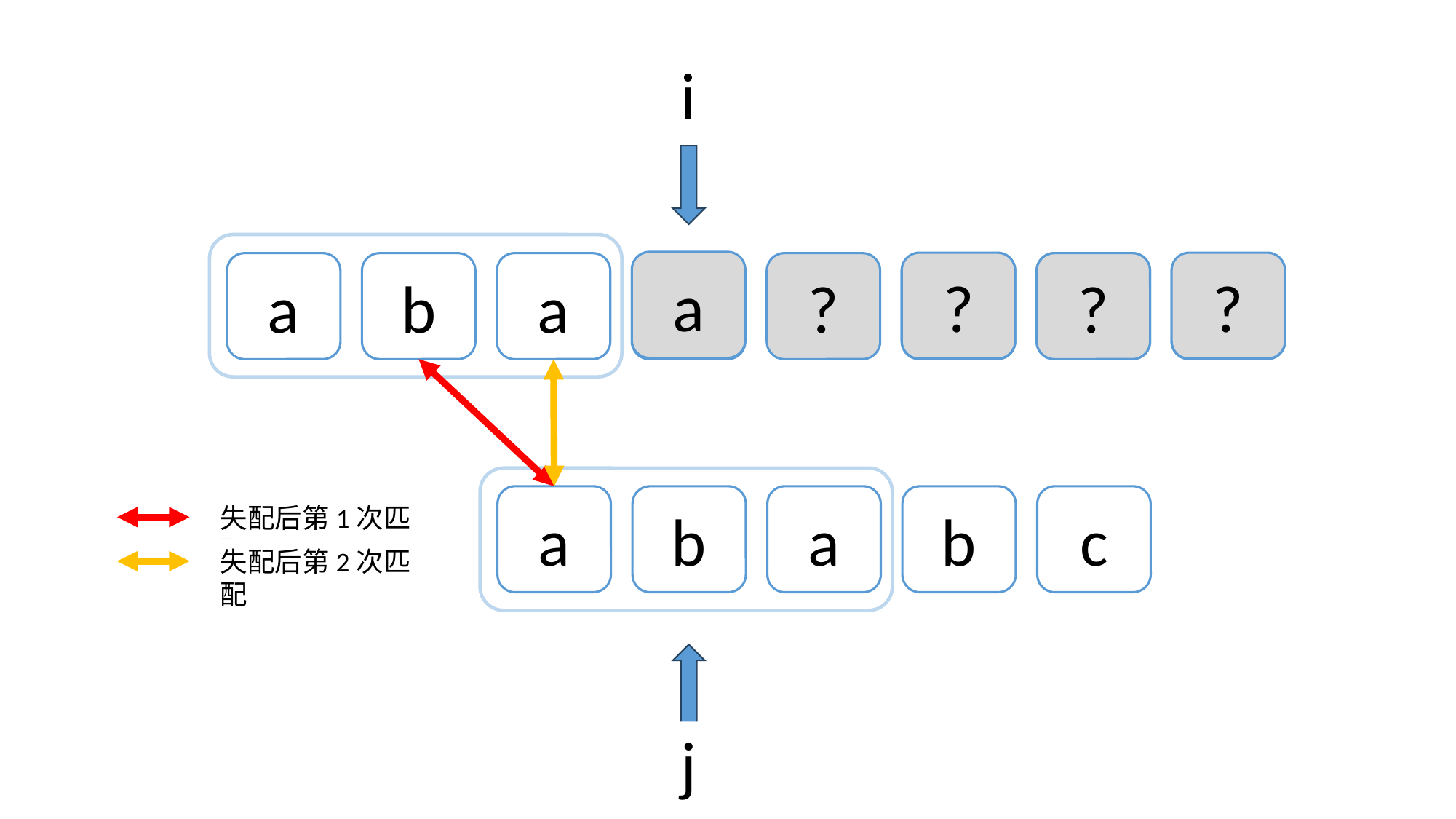

i

a
?
?
a
b
a
a
?
a
?
b
c

a
b
a
b
c
失配后第1次匹配
失配后第2次匹配

j